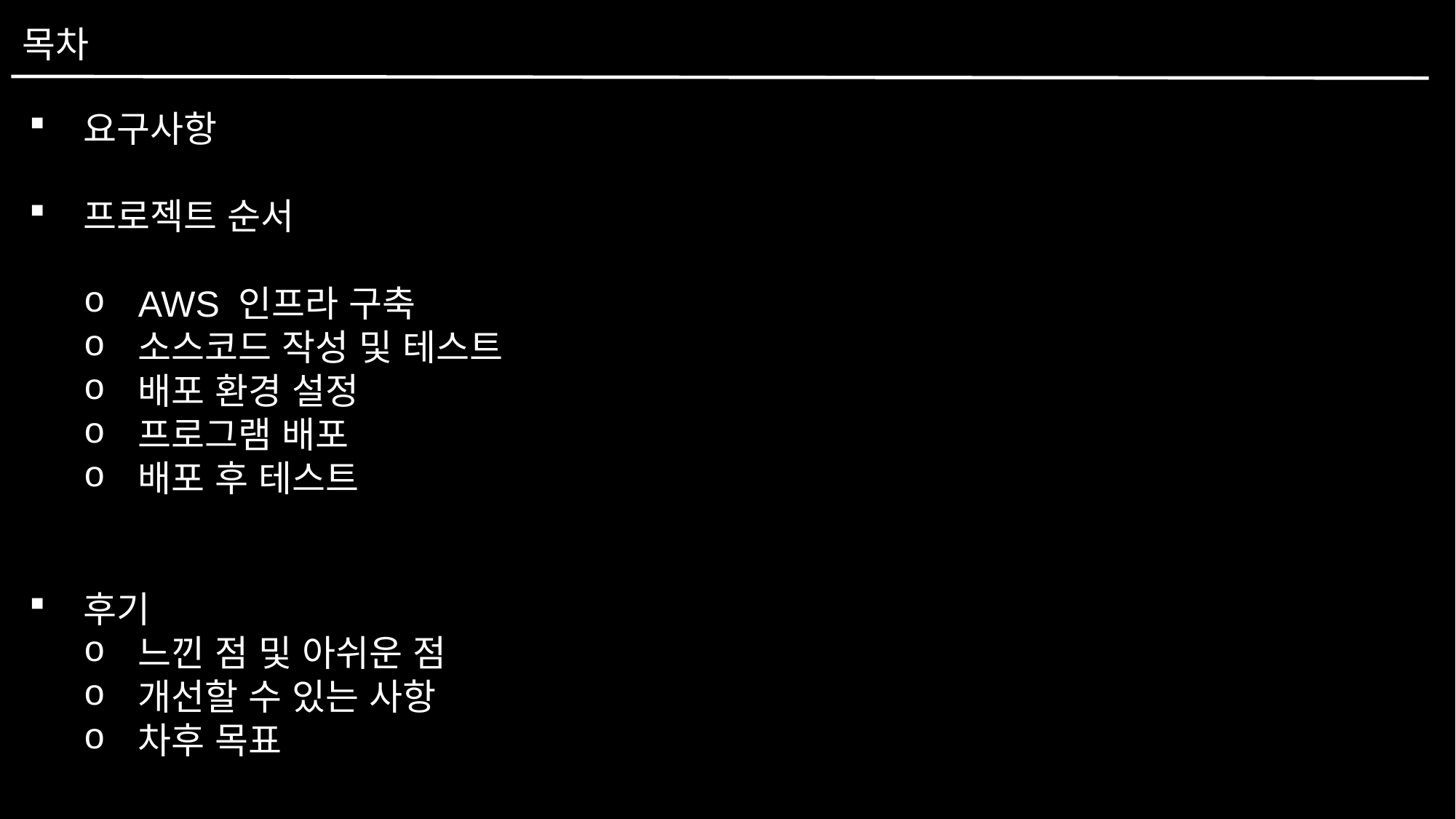

목차
요구사항

프로젝트 순서

AWS 인프라 구축
소스코드 작성 및 테스트
배포 환경 설정
프로그램 배포
배포 후 테스트

후기
느낀 점 및 아쉬운 점
개선할 수 있는 사항
차후 목표